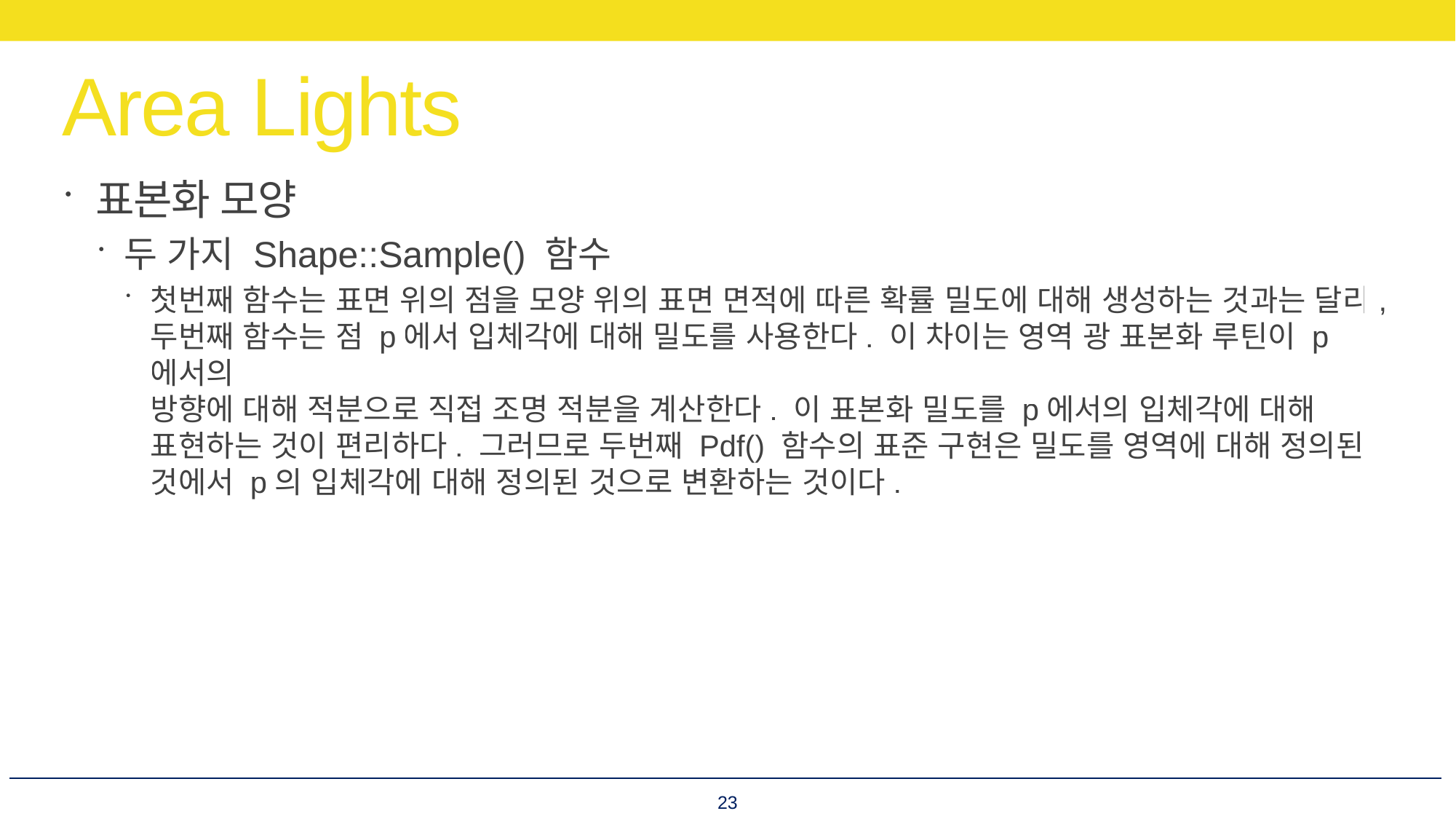

# Area Lights
표본화 모양
두 가지 Shape::Sample() 함수
첫번째 함수는 표면 위의 점을 모양 위의 표면 면적에 따른 확률 밀도에 대해 생성하는 것과는 달리,
두번째 함수는 점 p에서 입체각에 대해 밀도를 사용한다. 이 차이는 영역 광 표본화 루틴이 p에서의
방향에 대해 적분으로 직접 조명 적분을 계산한다. 이 표본화 밀도를 p에서의 입체각에 대해 표현하는 것이 편리하다. 그러므로 두번째 Pdf() 함수의 표준 구현은 밀도를 영역에 대해 정의된 것에서 p의 입체각에 대해 정의된 것으로 변환하는 것이다.
23